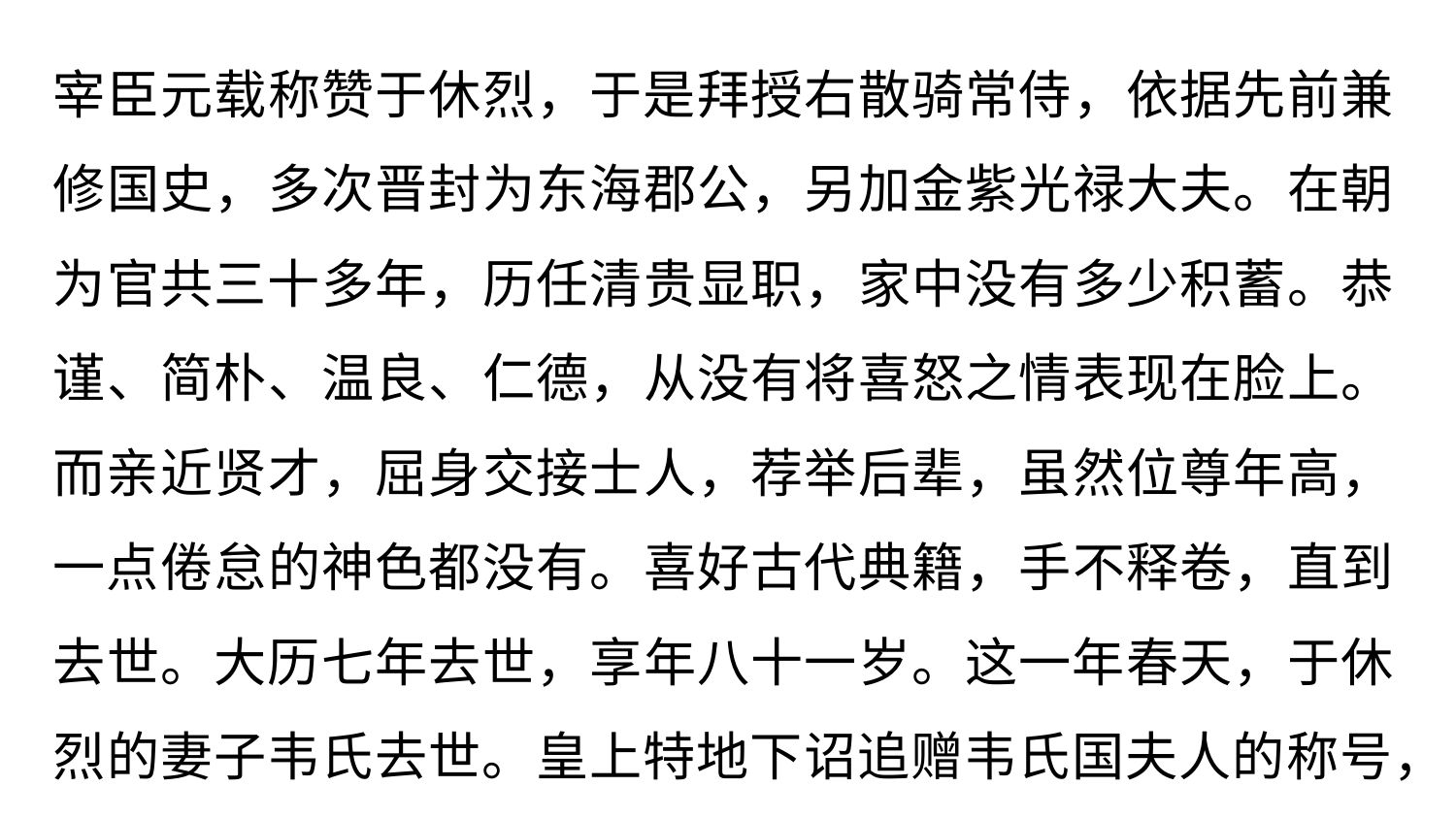

宰臣元载称赞于休烈，于是拜授右散骑常侍，依据先前兼修国史，多次晋封为东海郡公，另加金紫光禄大夫。在朝为官共三十多年，历任清贵显职，家中没有多少积蓄。恭谨、简朴、温良、仁德，从没有将喜怒之情表现在脸上。而亲近贤才，屈身交接士人，荐举后辈，虽然位尊年高，一点倦怠的神色都没有。喜好古代典籍，手不释卷，直到去世。大历七年去世，享年八十一岁。这一年春天，于休烈的妻子韦氏去世。皇上特地下诏追赠韦氏国夫人的称号，